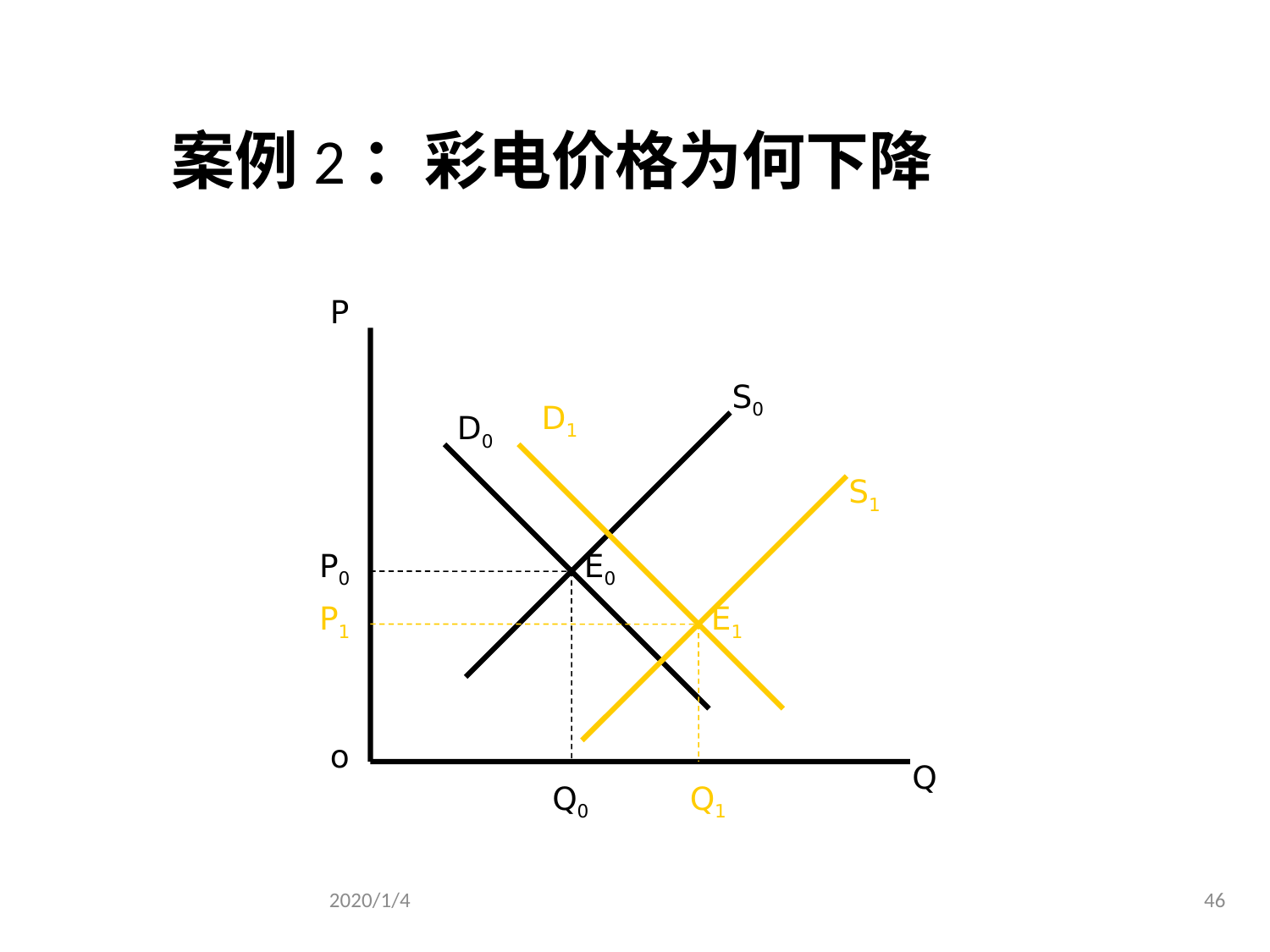

#
案例2：彩电价格为何下降

P

S0
D1
D0

S1

P0
E0

P1
E1

o
Q

Q0
Q1
2020/1/4
46